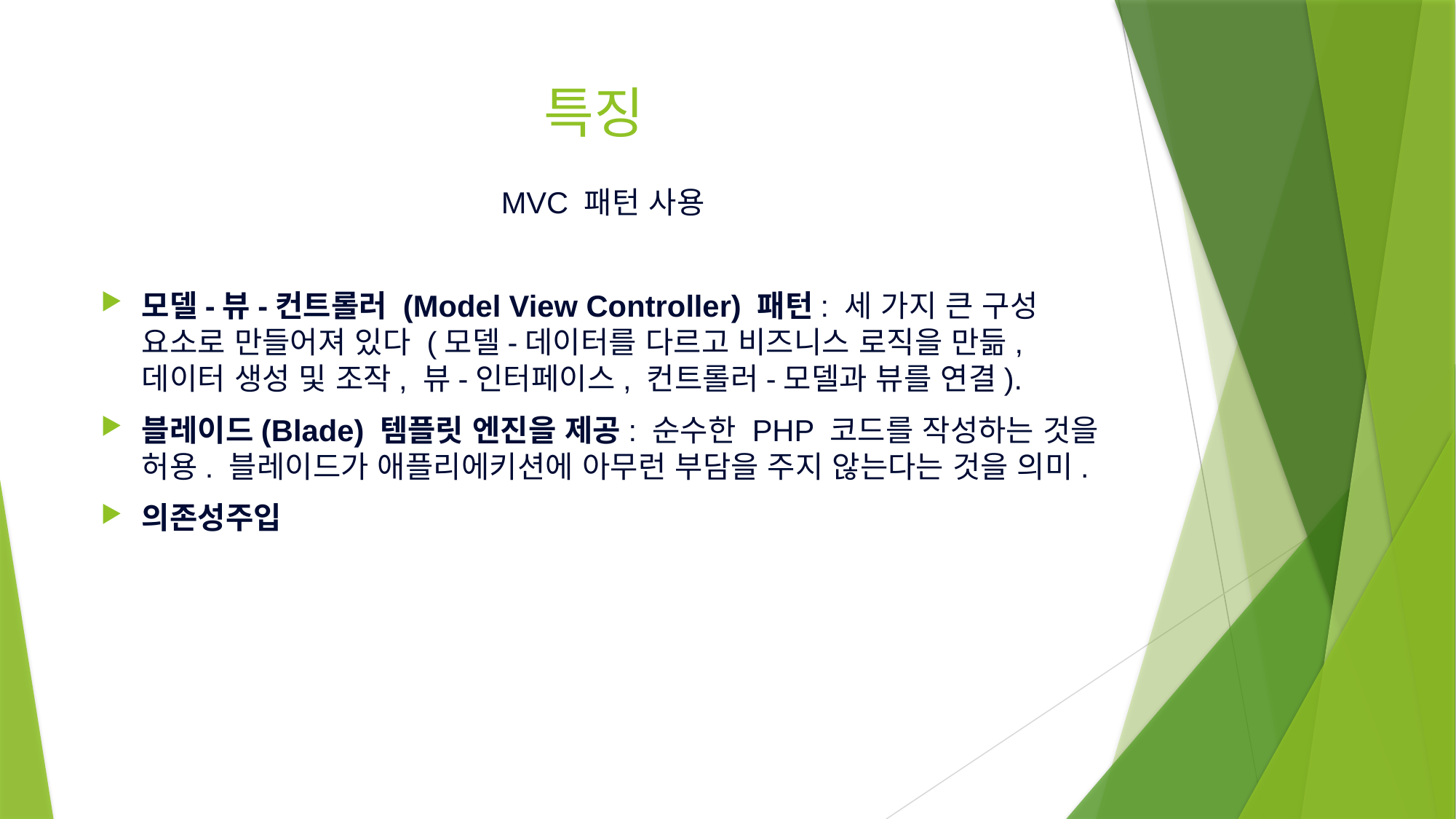

# 특징
MVC 패턴 사용

모델-뷰-컨트롤러 (Model View Controller) 패턴: 세 가지 큰 구성 요소로 만들어져 있다 (모델-데이터를 다르고 비즈니스 로직을 만듦, 데이터 생성 및 조작, 뷰-인터페이스, 컨트롤러-모델과 뷰를 연결).
블레이드(Blade) 템플릿 엔진을 제공: 순수한 PHP 코드를 작성하는 것을 허용. 블레이드가 애플리에키션에 아무런 부담을 주지 않는다는 것을 의미.
의존성주입